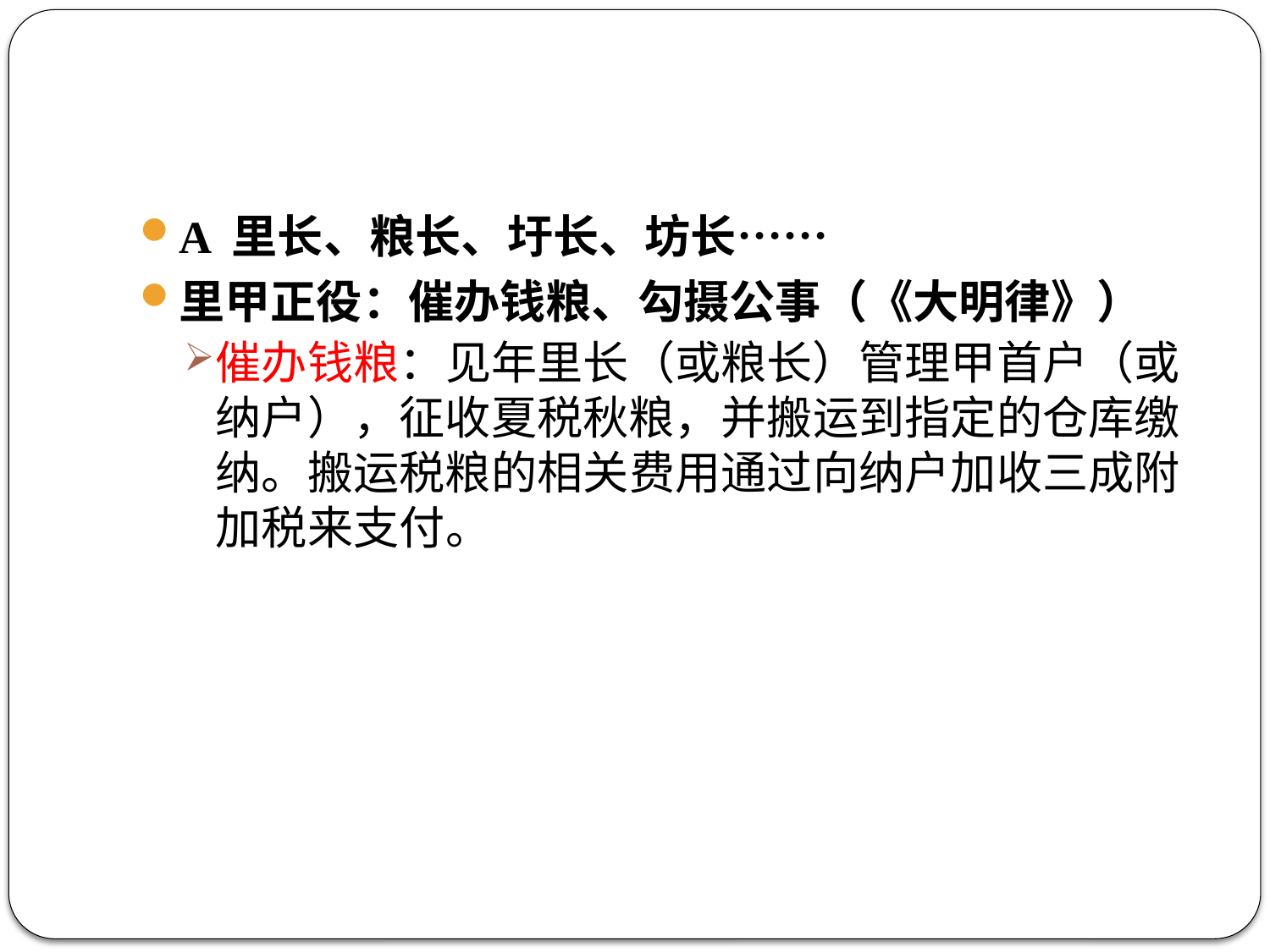

#
A 里长、粮长、圩长、坊长……
里甲正役：催办钱粮、勾摄公事（《大明律》）
催办钱粮：见年里长（或粮长）管理甲首户（或纳户），征收夏税秋粮，并搬运到指定的仓库缴纳。搬运税粮的相关费用通过向纳户加收三成附加税来支付。